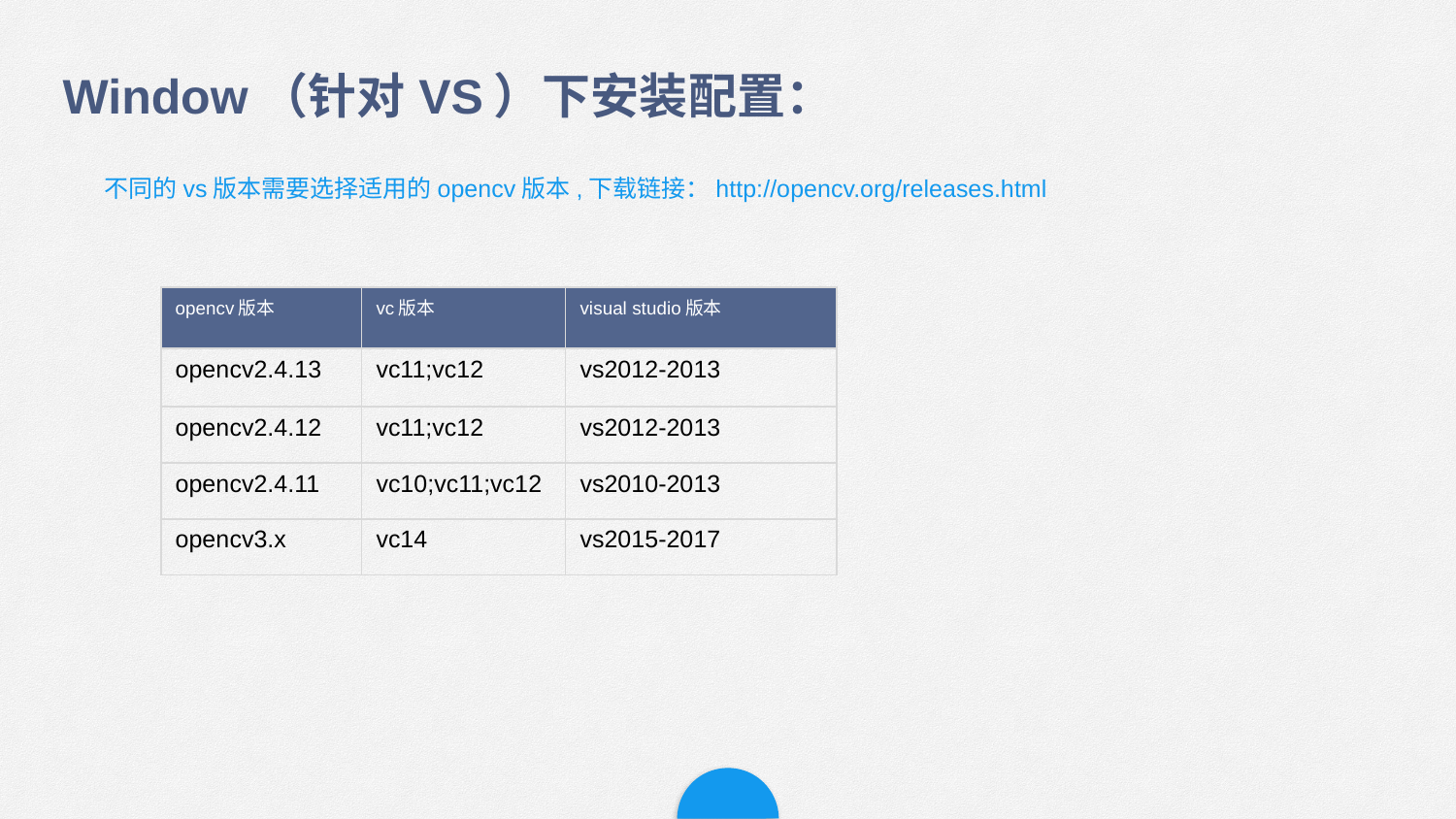

Window（针对VS）下安装配置：
不同的vs版本需要选择适用的opencv版本,下载链接：http://opencv.org/releases.html

| opencv版本 | vc版本 | visual studio版本 |
| --- | --- | --- |
| opencv2.4.13 | vc11;vc12 | vs2012-2013 |
| opencv2.4.12 | vc11;vc12 | vs2012-2013 |
| opencv2.4.11 | vc10;vc11;vc12 | vs2010-2013 |
| opencv3.x | vc14 | vs2015-2017 |
15